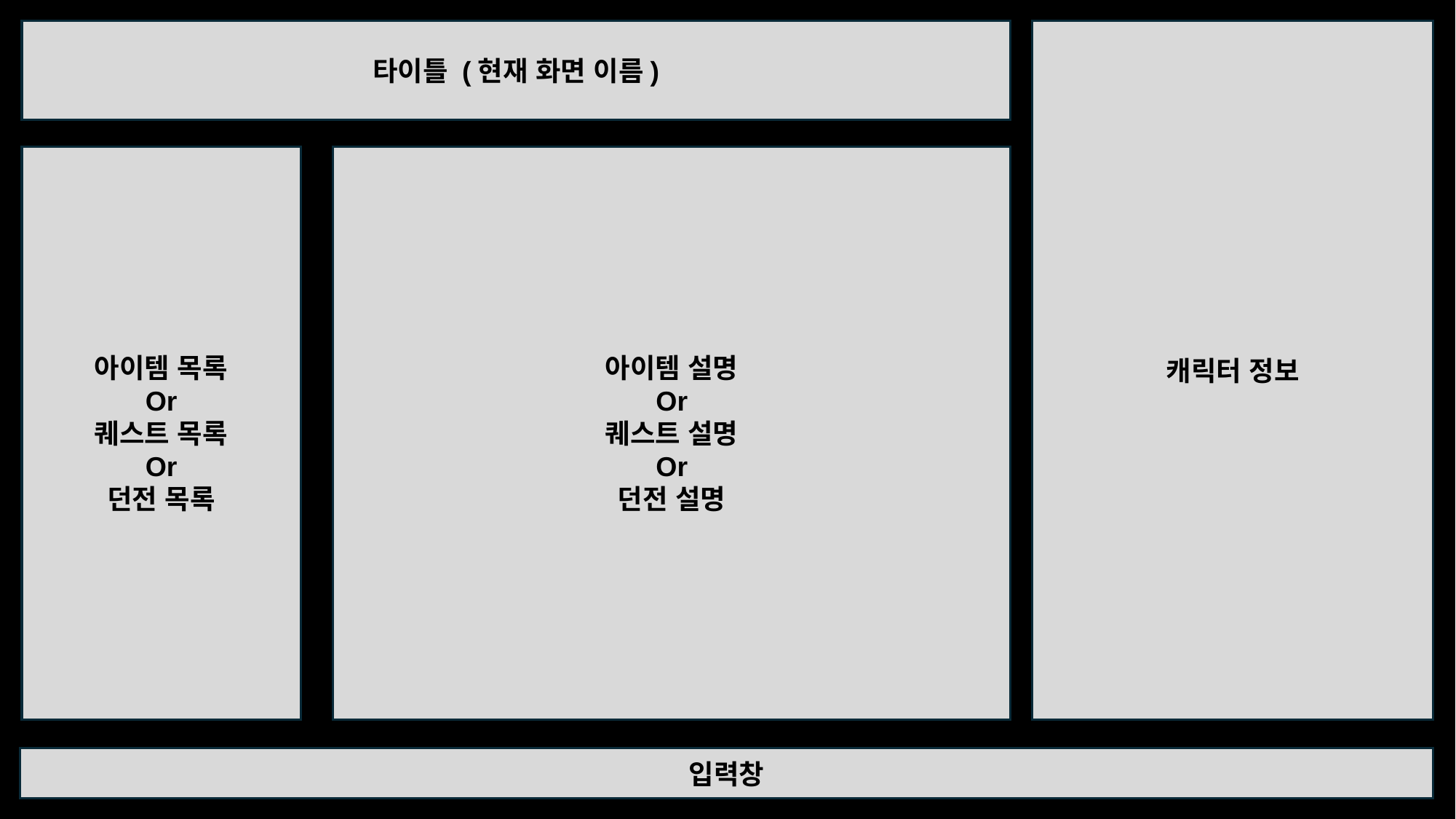

타이틀 (현재 화면 이름)
캐릭터 정보
아이템 목록
Or
퀘스트 목록
Or
던전 목록
아이템 설명
Or
퀘스트 설명
Or
던전 설명
입력창